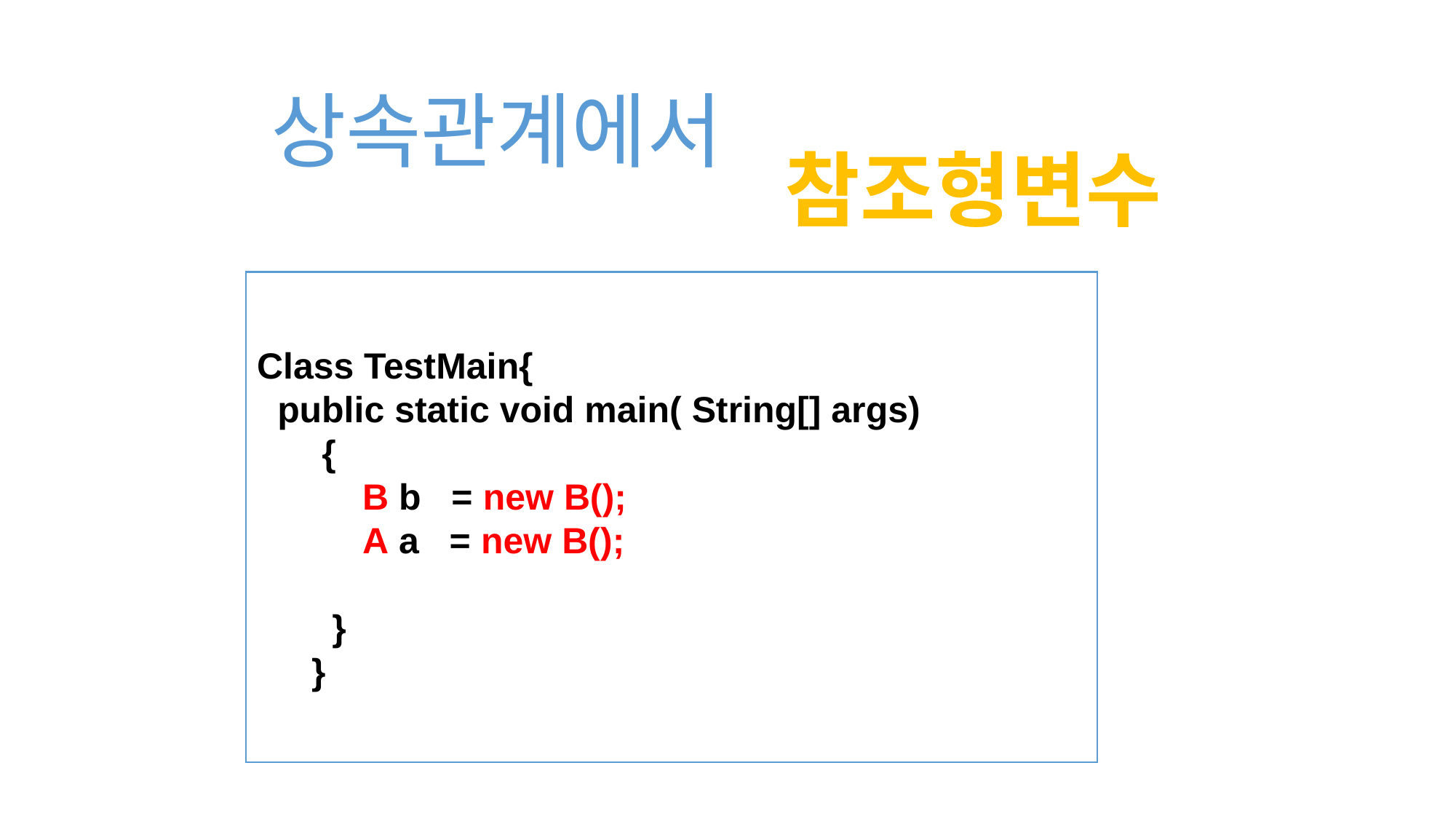

상속관계에서
참조형변수
Class TestMain{
  public static void main( String[] args)
 {
     B b   = new B();
     A a   = new B();

  }
}